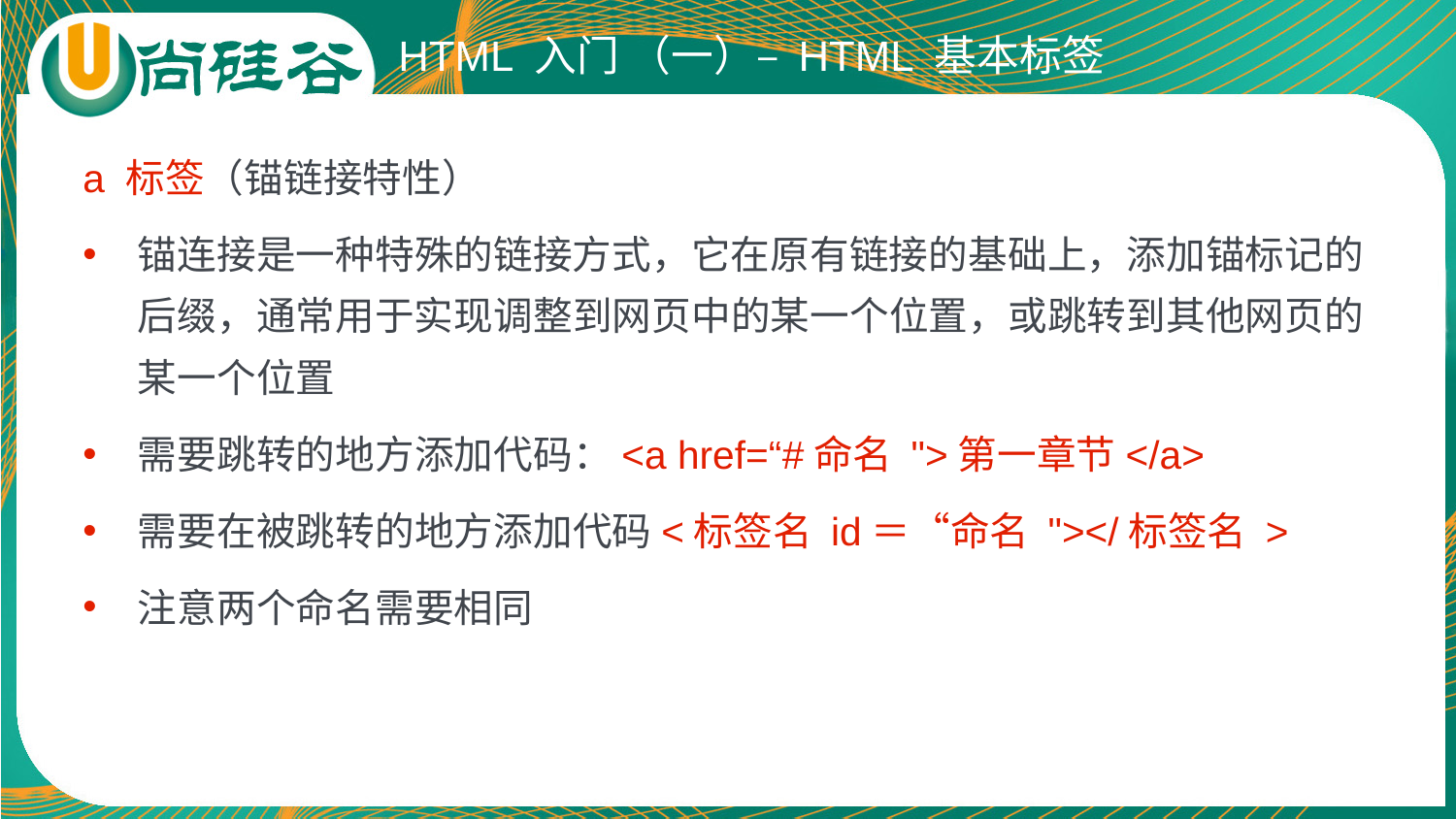

# HTML 入门 （一）– HTML 基本标签
a 标签（锚链接特性）
锚连接是一种特殊的链接方式，它在原有链接的基础上，添加锚标记的后缀，通常用于实现调整到网页中的某一个位置，或跳转到其他网页的某一个位置
需要跳转的地方添加代码：<a href=“#命名 ">第一章节</a>
需要在被跳转的地方添加代码<标签名 id＝“命名 "></标签名 >
注意两个命名需要相同